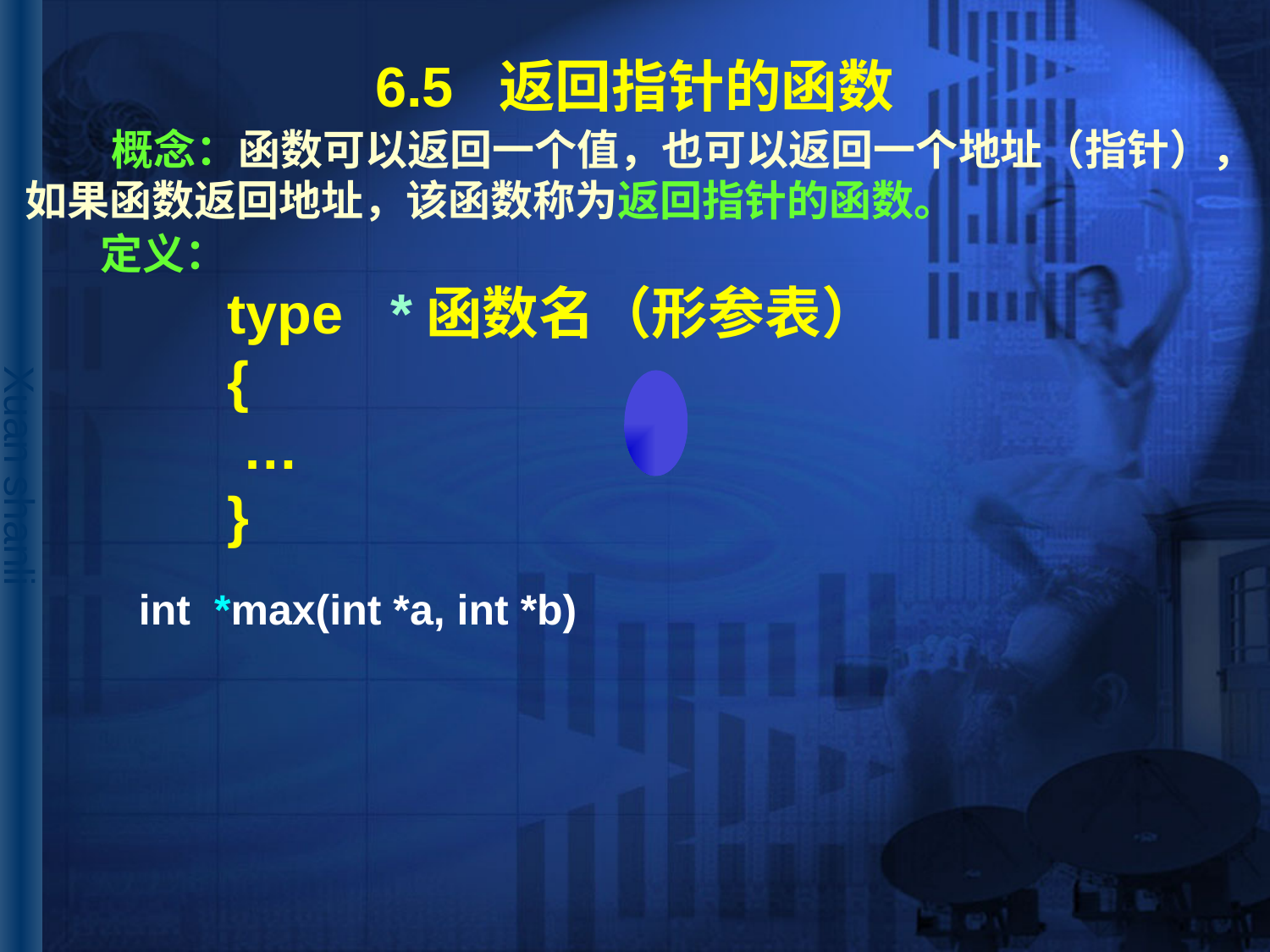

# 6.5  返回指针的函数
        概念：函数可以返回一个值，也可以返回一个地址（指针），
如果函数返回地址，该函数称为返回指针的函数。
定义：
	type   *函数名（形参表）
	{
	 …
	}
int  *max(int *a, int *b)